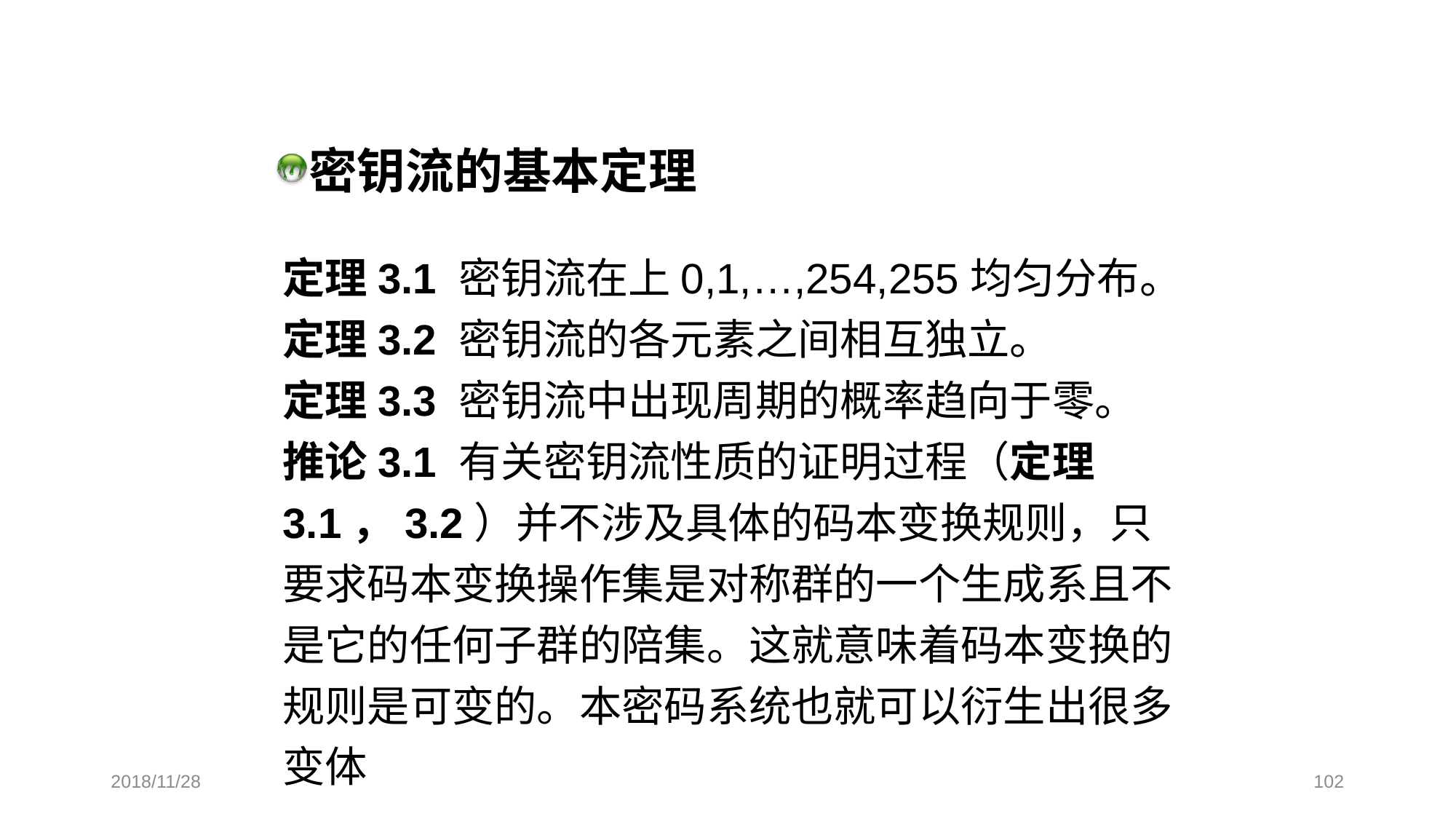

密钥流的基本定理
定理3.1 密钥流在上0,1,…,254,255均匀分布。
定理3.2 密钥流的各元素之间相互独立。
定理3.3 密钥流中出现周期的概率趋向于零。
推论3.1 有关密钥流性质的证明过程（定理3.1，3.2）并不涉及具体的码本变换规则，只要求码本变换操作集是对称群的一个生成系且不是它的任何子群的陪集。这就意味着码本变换的规则是可变的。本密码系统也就可以衍生出很多变体
2018/11/28
102